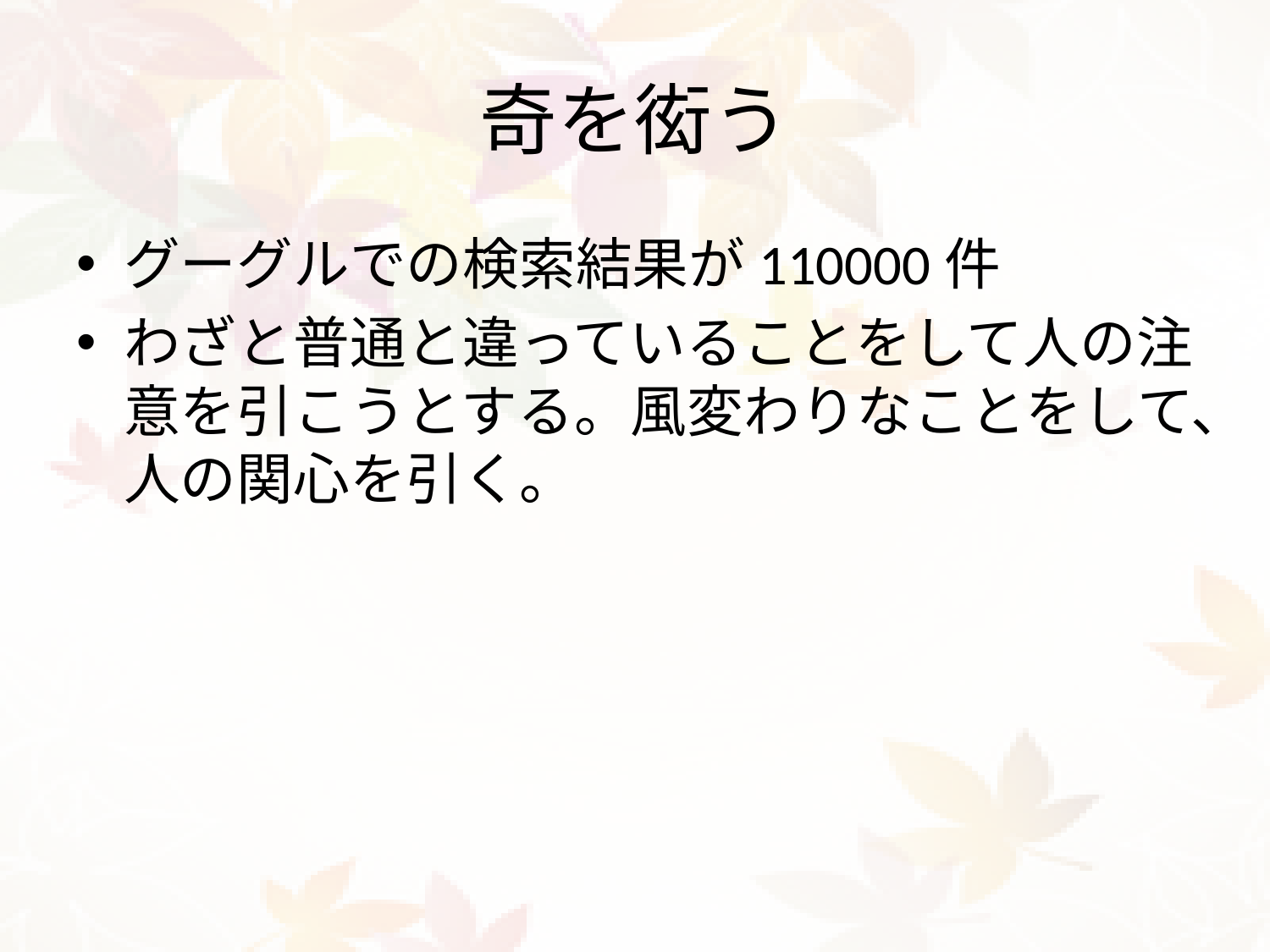

# 奇を衒う
グーグルでの検索結果が110000件
わざと普通と違っていることをして人の注意を引こうとする。風変わりなことをして、人の関心を引く。